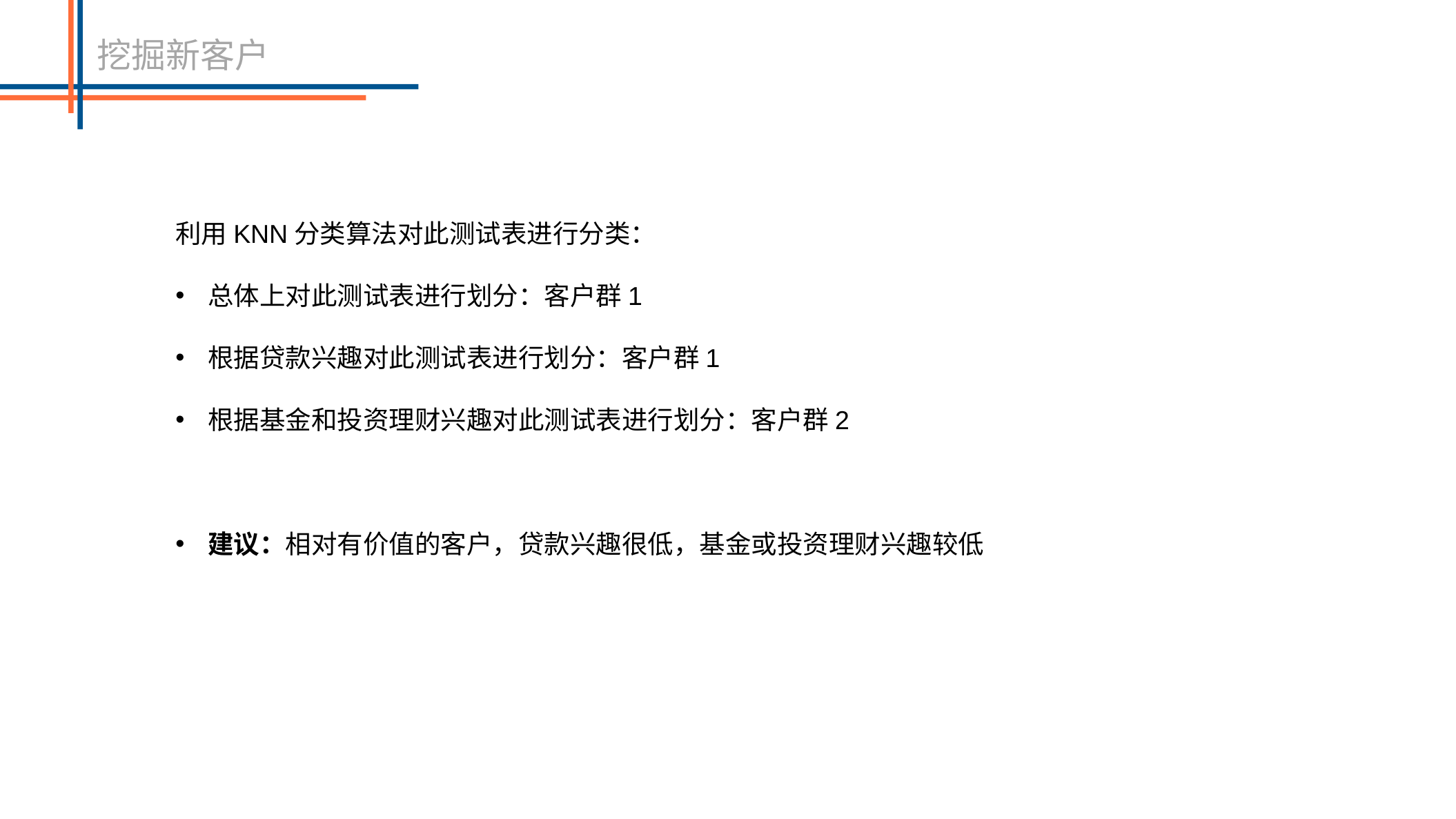

挖掘新客户

利用KNN分类算法对此测试表进行分类：
总体上对此测试表进行划分：客户群1
根据贷款兴趣对此测试表进行划分：客户群1
根据基金和投资理财兴趣对此测试表进行划分：客户群2

建议：相对有价值的客户，贷款兴趣很低，基金或投资理财兴趣较低